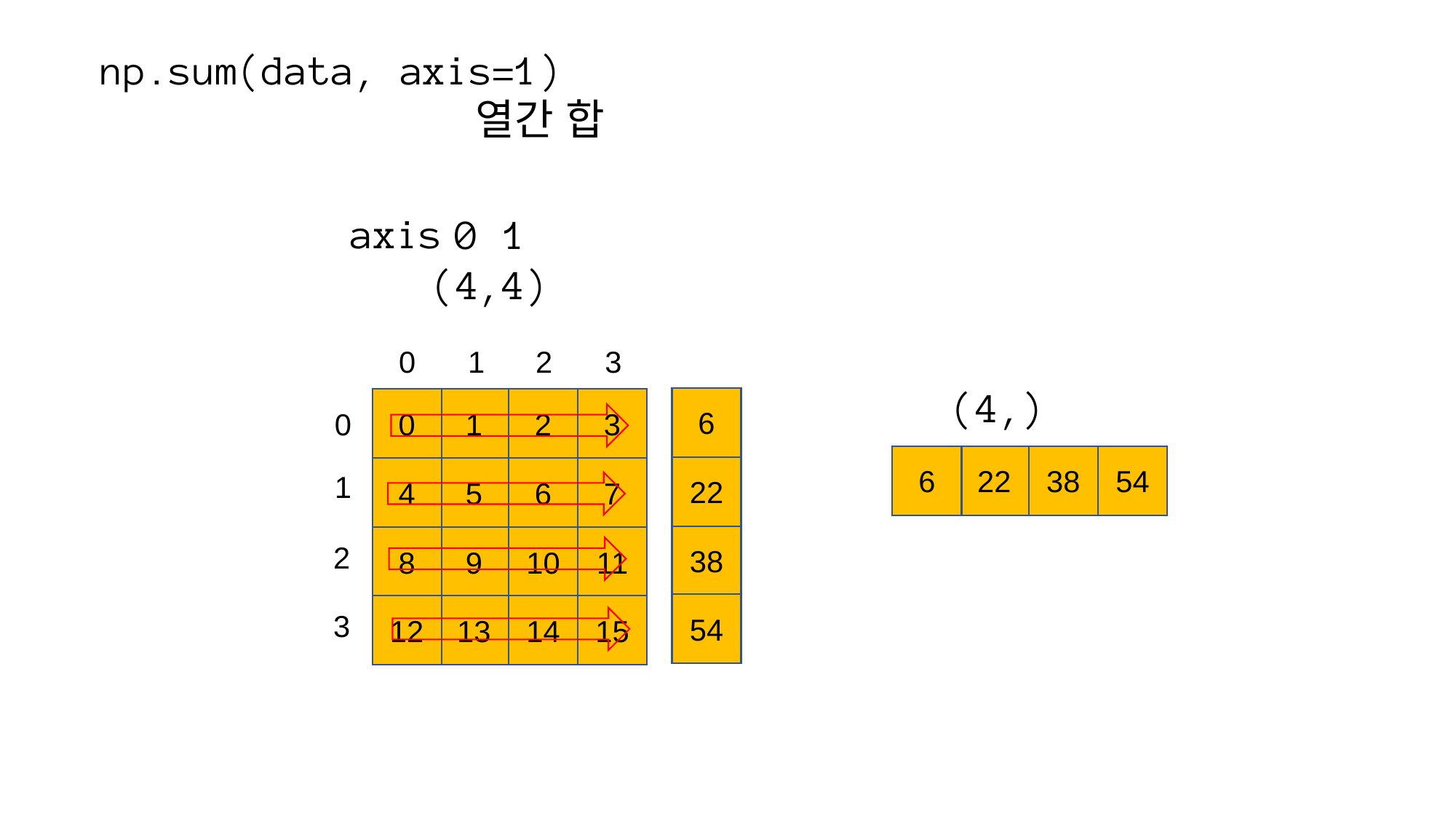

np.sum(data, axis=1)
열간 합
axis
0
1
(4,4)
0
1
2
3
(4,)
6
0
0
1
2
3

6
22
38
54
1
22
4
5
6
7

2
38
8
9
10
11

3
54
12
13
14
15